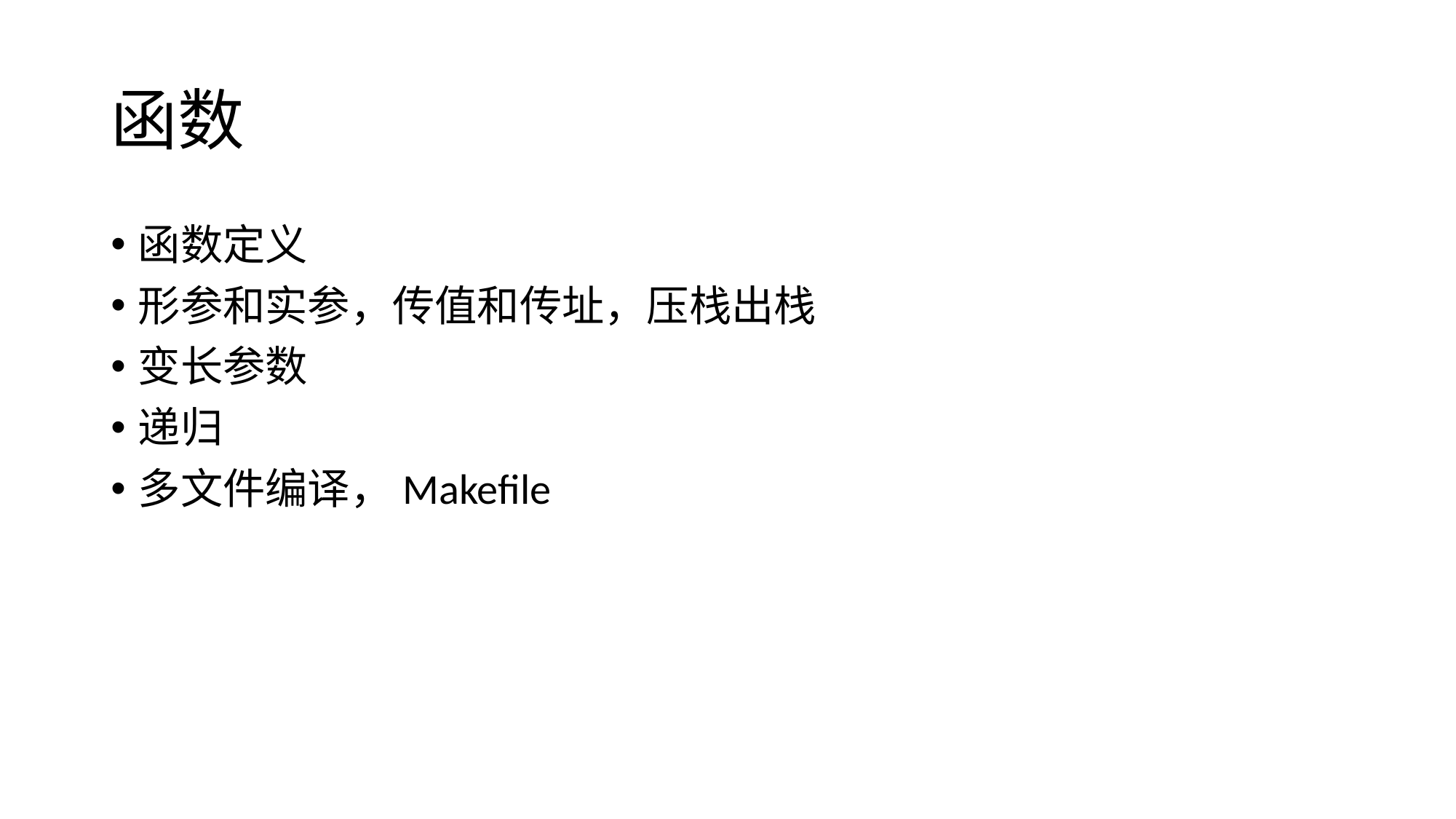

# 函数
函数定义
形参和实参，传值和传址，压栈出栈
变长参数
递归
多文件编译，Makefile